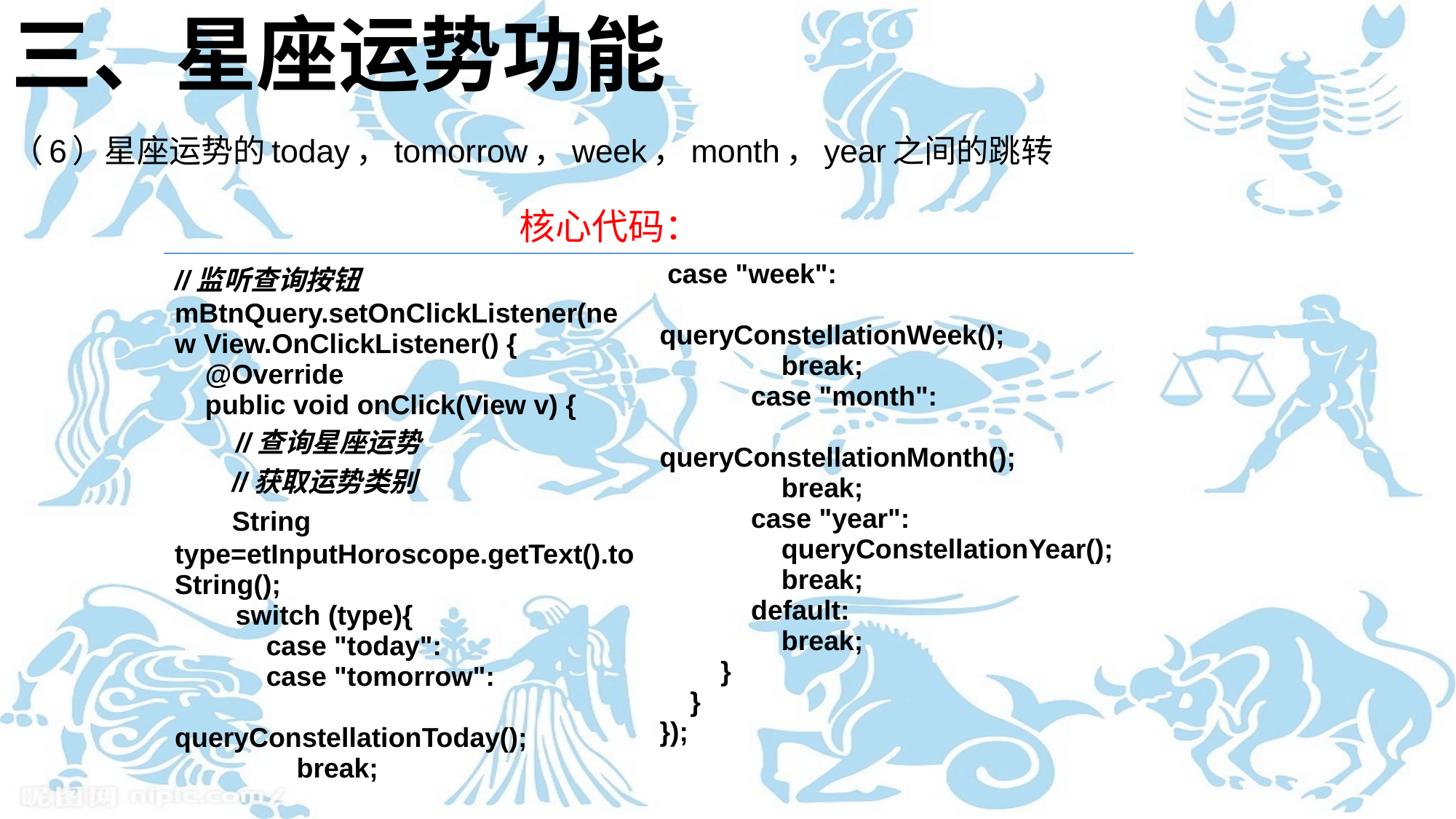

# 三、星座运势功能
（6）星座运势的today，tomorrow，week，month，year之间的跳转

核心代码：
| //监听查询按钮 mBtnQuery.setOnClickListener(new View.OnClickListener() { @Override public void onClick(View v) { //查询星座运势 //获取运势类别 String type=etInputHoroscope.getText().toString(); switch (type){ case "today": case "tomorrow": queryConstellationToday(); break; | case "week": queryConstellationWeek(); break; case "month": queryConstellationMonth(); break; case "year": queryConstellationYear(); break; default: break; } } }); |
| --- | --- |